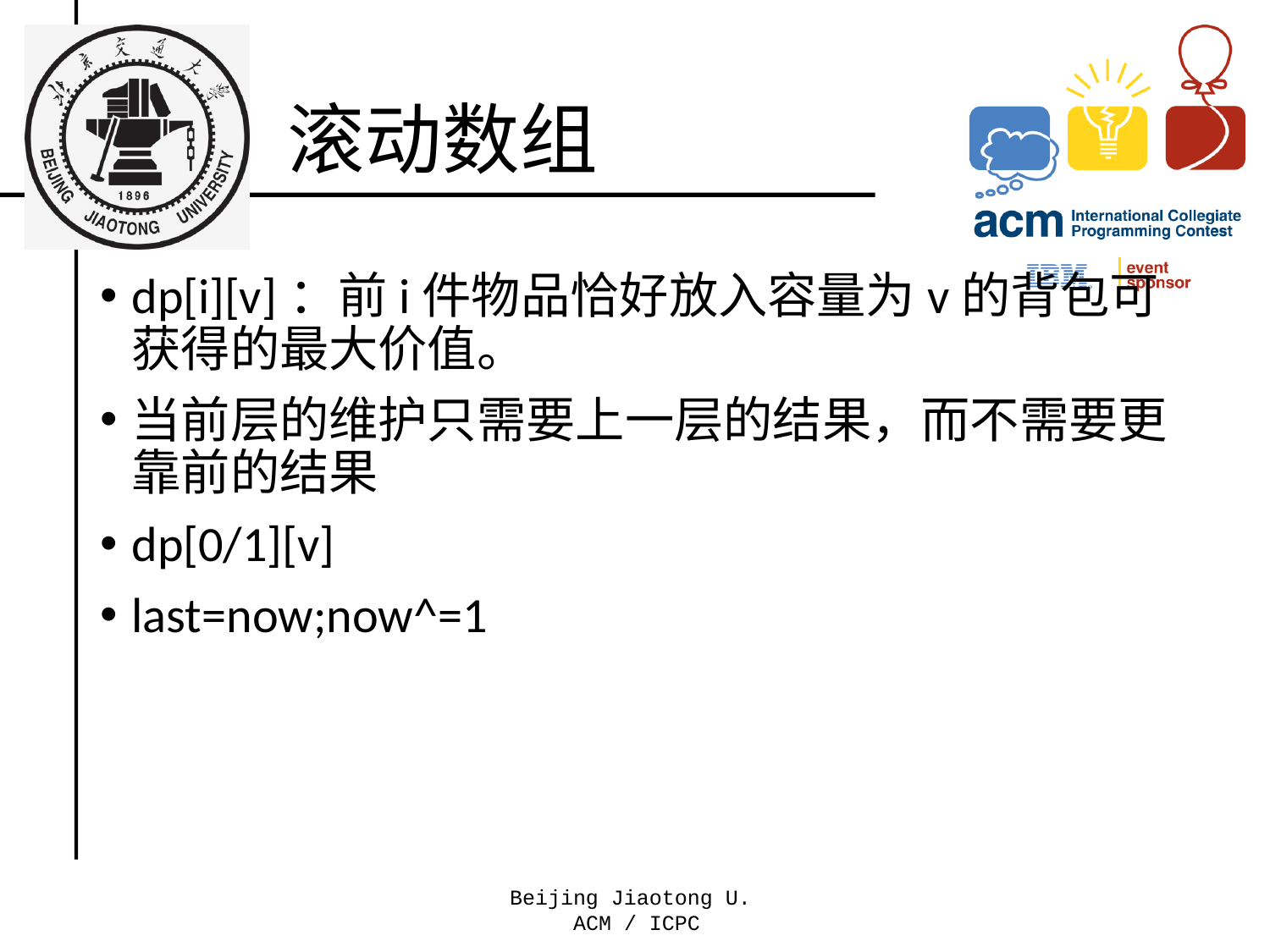

# 滚动数组
dp[i][v]：前i件物品恰好放入容量为v的背包可获得的最大价值。
当前层的维护只需要上一层的结果，而不需要更靠前的结果
dp[0/1][v]
last=now;now^=1